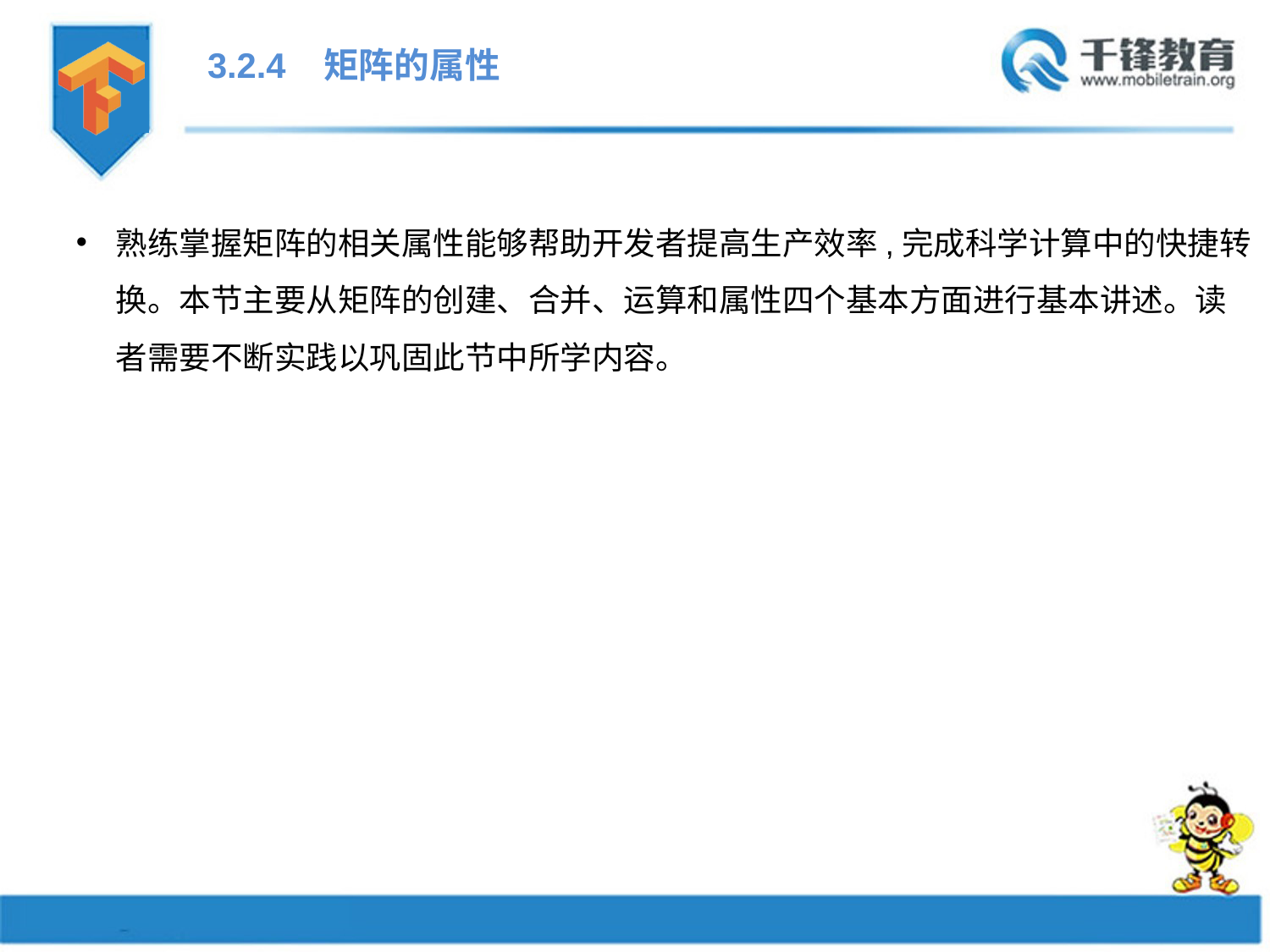

3.2.4   矩阵的属性
熟练掌握矩阵的相关属性能够帮助开发者提高生产效率,完成科学计算中的快捷转换。本节主要从矩阵的创建、合并、运算和属性四个基本方面进行基本讲述。读者需要不断实践以巩固此节中所学内容。